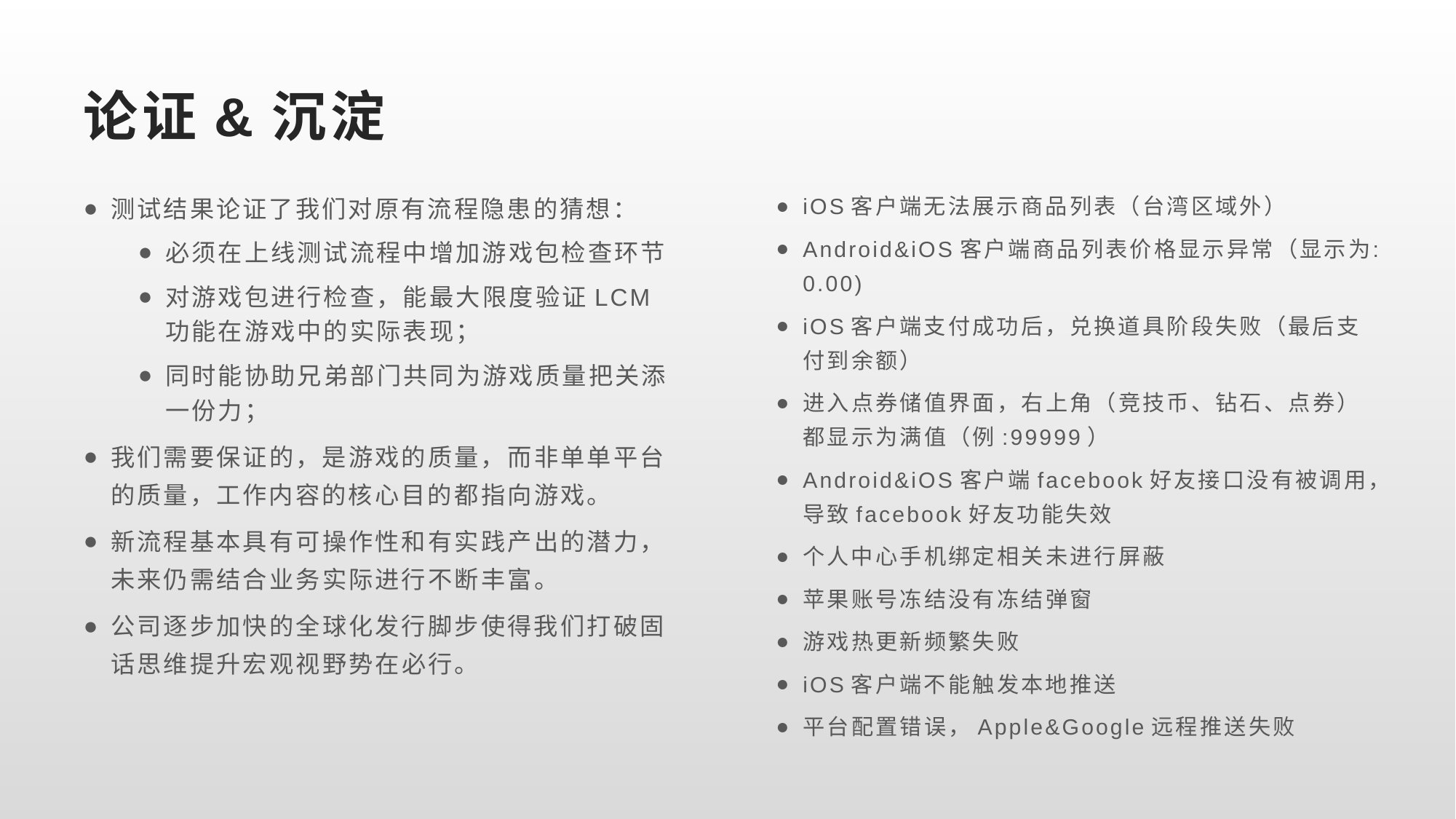

# 论证&沉淀
测试结果论证了我们对原有流程隐患的猜想：
必须在上线测试流程中增加游戏包检查环节
对游戏包进行检查，能最大限度验证LCM功能在游戏中的实际表现；
同时能协助兄弟部门共同为游戏质量把关添一份力；
我们需要保证的，是游戏的质量，而非单单平台的质量，工作内容的核心目的都指向游戏。
新流程基本具有可操作性和有实践产出的潜力，未来仍需结合业务实际进行不断丰富。
公司逐步加快的全球化发行脚步使得我们打破固话思维提升宏观视野势在必行。

iOS客户端无法展示商品列表（台湾区域外）
Android&iOS客户端商品列表价格显示异常（显示为:0.00)
iOS客户端支付成功后，兑换道具阶段失败（最后支付到余额）
进入点券储值界面，右上角（竞技币、钻石、点券）都显示为满值（例:99999）
Android&iOS客户端facebook好友接口没有被调用，导致facebook好友功能失效
个人中心手机绑定相关未进行屏蔽
苹果账号冻结没有冻结弹窗
游戏热更新频繁失败
iOS客户端不能触发本地推送
平台配置错误，Apple&Google远程推送失败